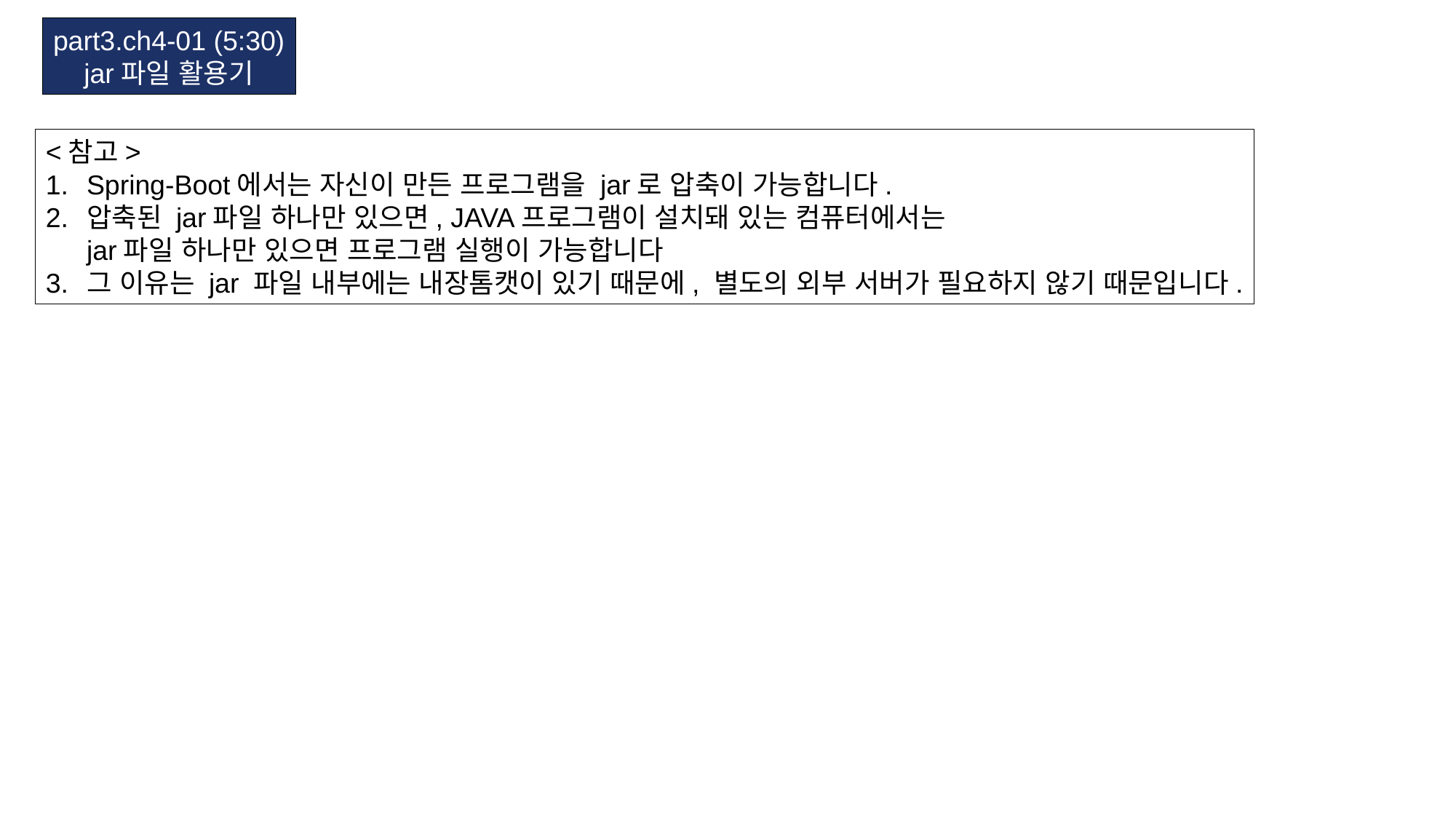

part3.ch4-01 (5:30)
jar파일 활용기
<참고>
Spring-Boot에서는 자신이 만든 프로그램을 jar로 압축이 가능합니다.
압축된 jar파일 하나만 있으면, JAVA프로그램이 설치돼 있는 컴퓨터에서는
jar파일 하나만 있으면 프로그램 실행이 가능합니다
그 이유는 jar 파일 내부에는 내장톰캣이 있기 때문에, 별도의 외부 서버가 필요하지 않기 때문입니다.